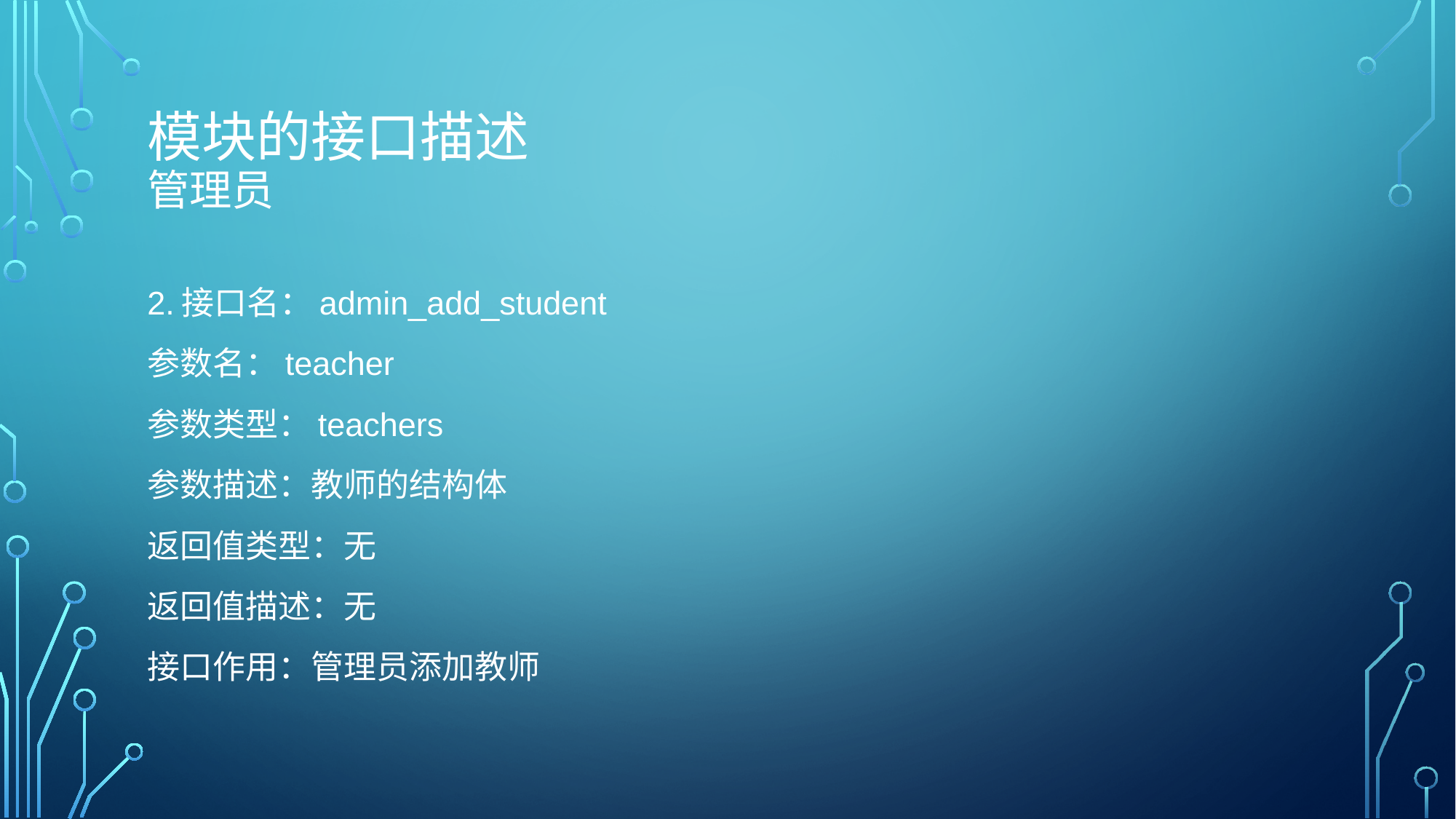

# 模块的接口描述 管理员
2.接口名：admin_add_student
参数名：teacher
参数类型：teachers
参数描述：教师的结构体
返回值类型：无
返回值描述：无
接口作用：管理员添加教师